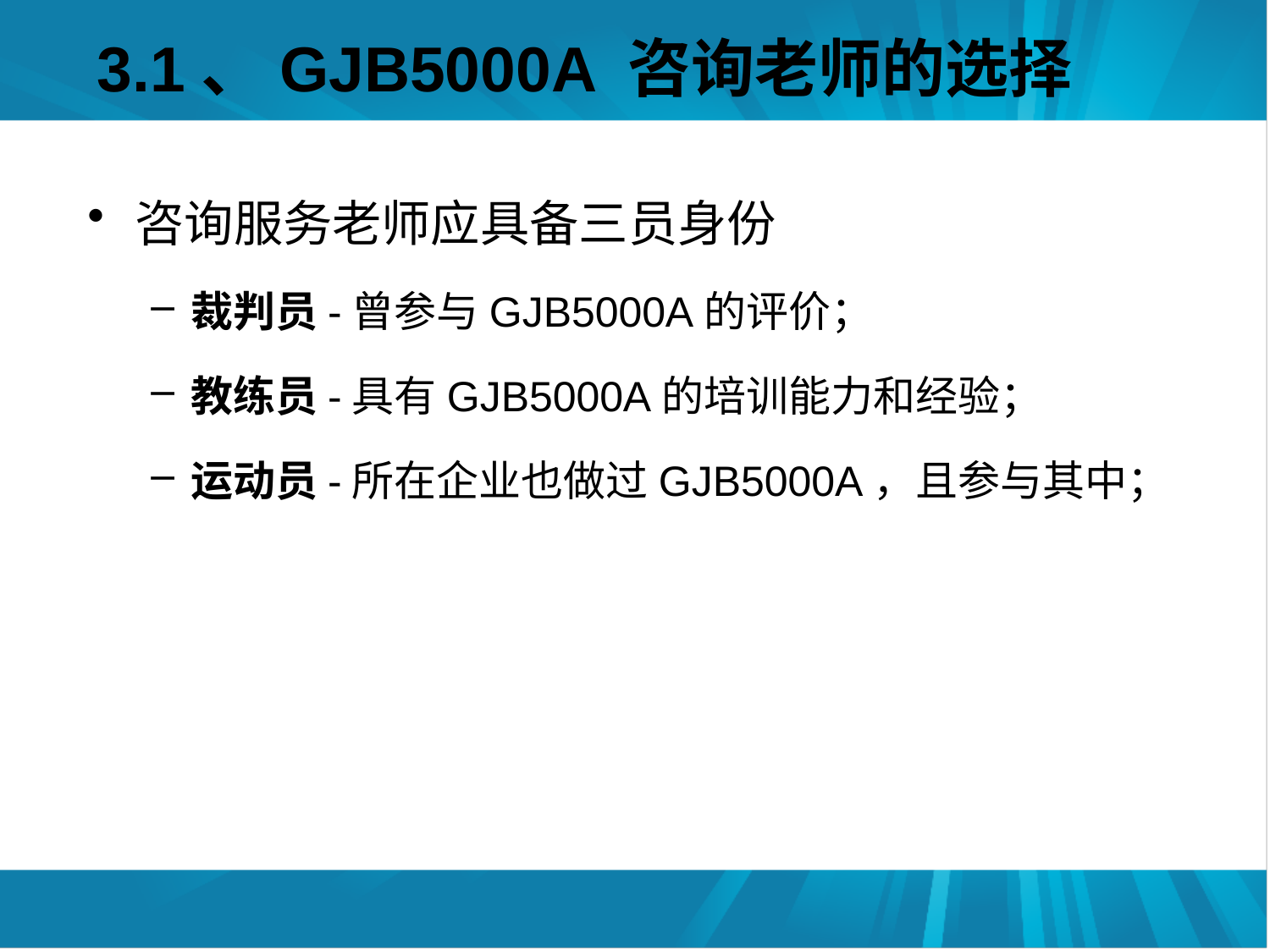

# 3.1、GJB5000A 咨询老师的选择
咨询服务老师应具备三员身份
裁判员-曾参与GJB5000A的评价；
教练员-具有GJB5000A的培训能力和经验；
运动员-所在企业也做过GJB5000A，且参与其中；